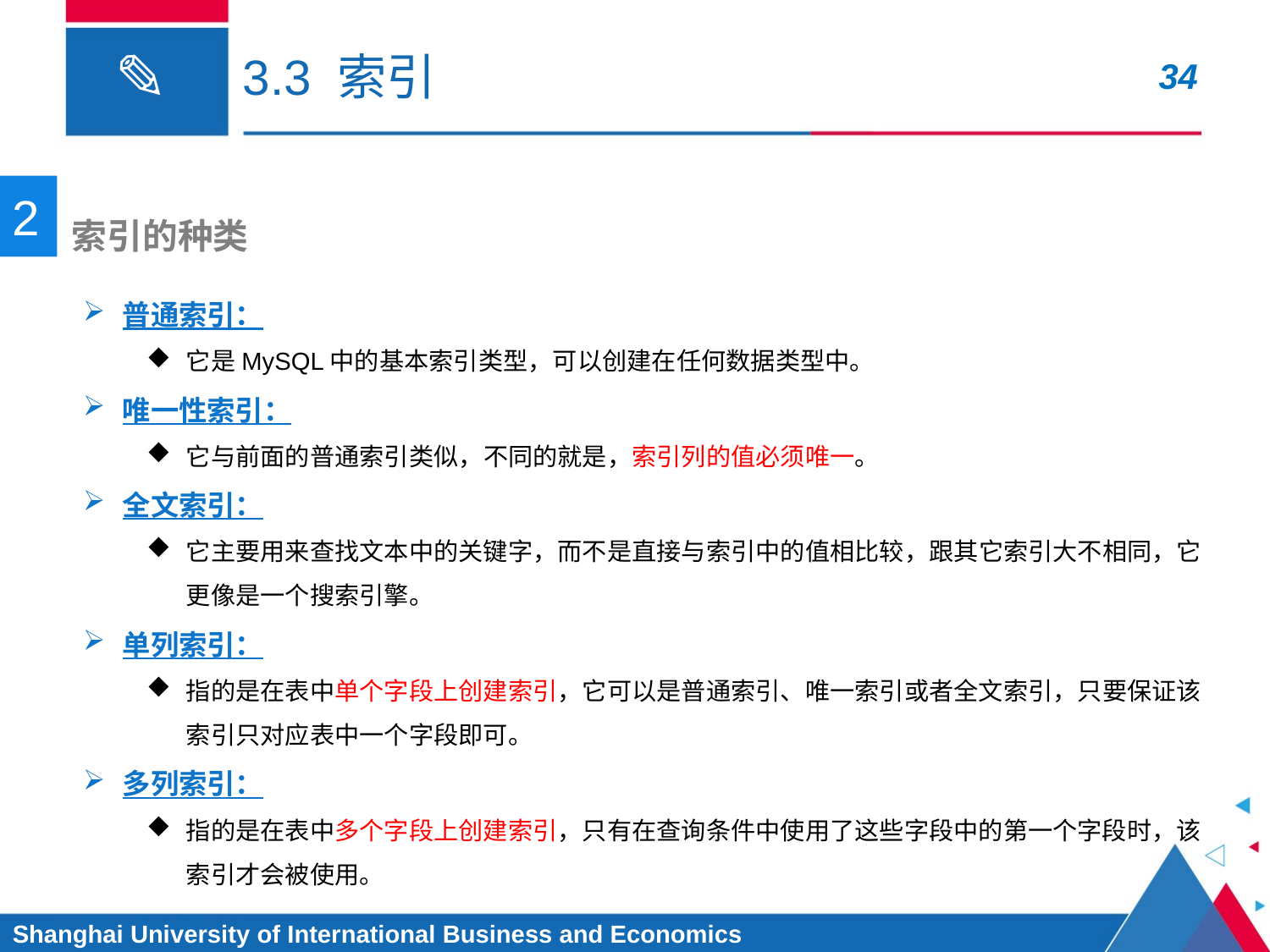

# 3.3 索引

2
索引的种类
普通索引：
它是MySQL中的基本索引类型，可以创建在任何数据类型中。
唯一性索引：
它与前面的普通索引类似，不同的就是，索引列的值必须唯一。
全文索引：
它主要用来查找文本中的关键字，而不是直接与索引中的值相比较，跟其它索引大不相同，它更像是一个搜索引擎。
单列索引：
指的是在表中单个字段上创建索引，它可以是普通索引、唯一索引或者全文索引，只要保证该索引只对应表中一个字段即可。
多列索引：
指的是在表中多个字段上创建索引，只有在查询条件中使用了这些字段中的第一个字段时，该索引才会被使用。